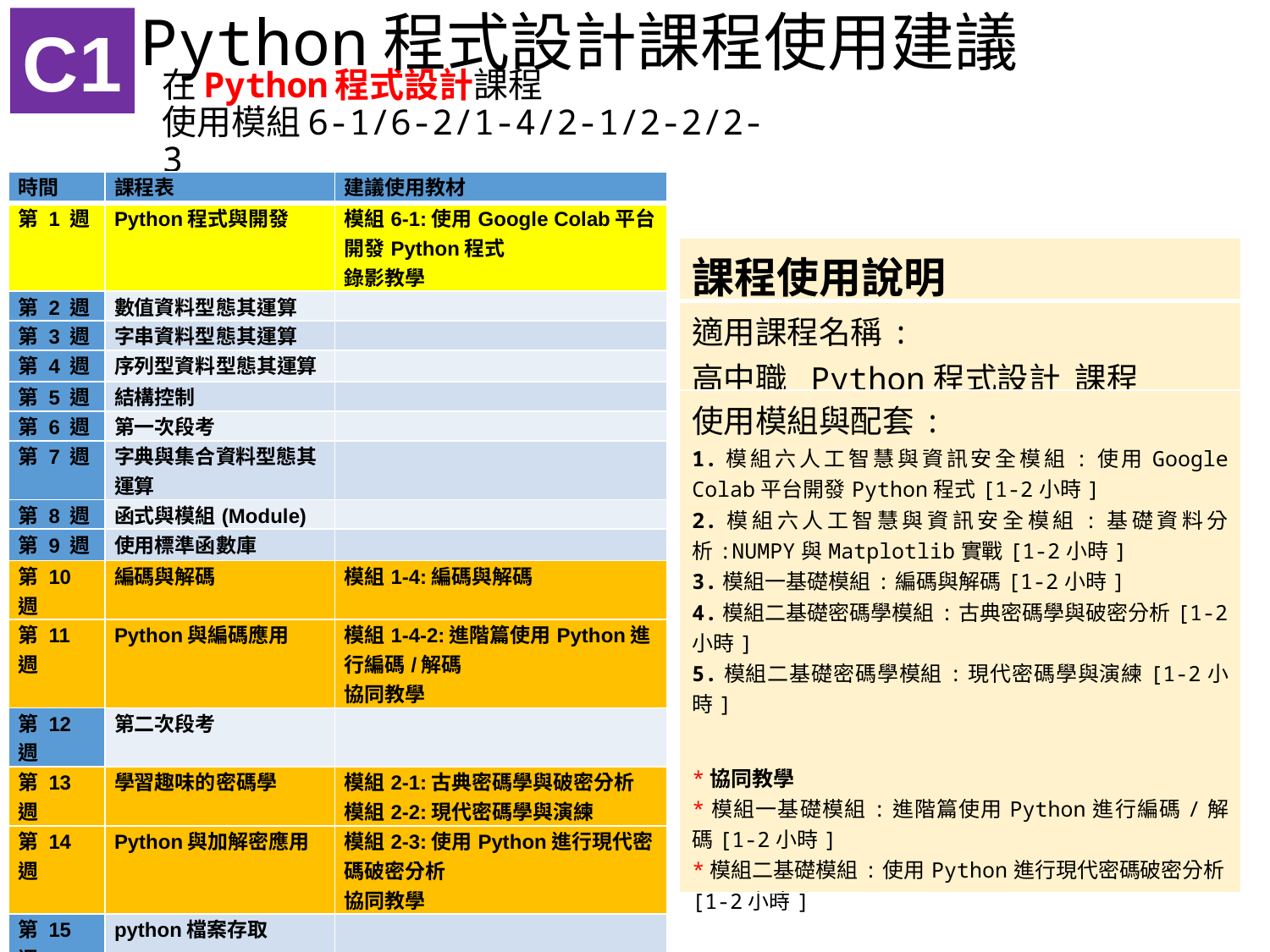

Python程式設計課程使用建議
C1
# 在Python程式設計課程 使用模組6-1/6-2/1-4/2-1/2-2/2-3
| 時間 | 課程表 | 建議使用教材 |
| --- | --- | --- |
| 第 1 週 | Python程式與開發 | 模組6-1:使用Google Colab平台開發Python程式 錄影教學 |
| 第 2 週 | 數值資料型態其運算 |  |
| 第 3 週 | 字串資料型態其運算 |  |
| 第 4 週 | 序列型資料型態其運算 |  |
| 第 5 週 | 結構控制 |  |
| 第 6 週 | 第一次段考 |  |
| 第 7 週 | 字典與集合資料型態其運算 |  |
| 第 8 週 | 函式與模組(Module) |  |
| 第 9 週 | 使用標準函數庫 |  |
| 第 10 週 | 編碼與解碼 | 模組1-4:編碼與解碼 |
| 第 11 週 | Python與編碼應用 | 模組1-4-2:進階篇使用Python進行編碼/解碼 協同教學 |
| 第 12 週 | 第二次段考 |  |
| 第 13 週 | 學習趣味的密碼學 | 模組2-1:古典密碼學與破密分析 模組2-2:現代密碼學與演練 |
| 第 14 週 | Python與加解密應用 | 模組2-3:使用Python進行現代密碼破密分析 協同教學 |
| 第 15 週 | python檔案存取 |  |
| 第 16 週 | 網頁爬蟲 |  |
| 第 17 週 | Python資料分析入門 | 模組6-1:使用Google Colab 平台開發Python程式 模組6-2:基礎資料分析:NUMPY與Matplotlib實戰 |
| 第 18 週 | 期末考 |  |
| 課程使用說明 |
| --- |
| 適用課程名稱: 高中職 Python程式設計 課程 |
| 使用模組與配套: 1.模組六人工智慧與資訊安全模組:使用Google Colab平台開發Python程式[1-2小時] 2.模組六人工智慧與資訊安全模組:基礎資料分析:NUMPY與Matplotlib實戰[1-2小時] 3.模組一基礎模組:編碼與解碼[1-2小時] 4.模組二基礎密碼學模組:古典密碼學與破密分析[1-2小時] 5.模組二基礎密碼學模組:現代密碼學與演練[1-2小時] \*協同教學 \*模組一基礎模組:進階篇使用Python進行編碼/解碼[1-2小時] \*模組二基礎模組:使用Python進行現代密碼破密分析[1-2小時] 配合MyFirstSecurity CTF平台解題 |